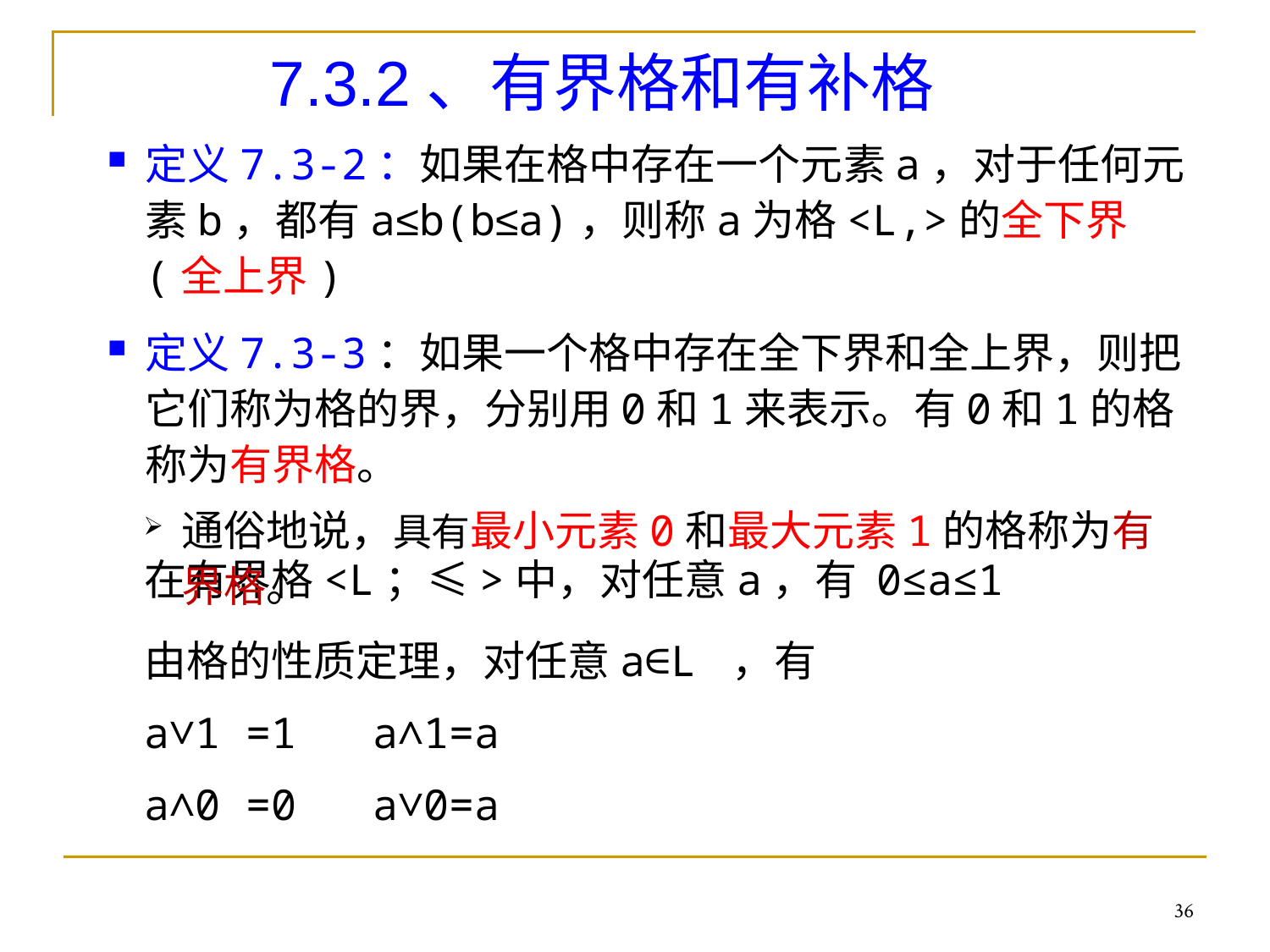

7.3.2、有界格和有补格
定义7.3-2：如果在格中存在一个元素a，对于任何元素b，都有a≤b(b≤a)，则称a为格<L,>的全下界(全上界)
定义7.3-3：如果一个格中存在全下界和全上界，则把它们称为格的界，分别用0和1来表示。有0和1的格称为有界格。
通俗地说，具有最小元素0和最大元素1的格称为有界格。
在有界格<L；≤>中，对任意a，有 0≤a≤1
由格的性质定理，对任意a∈L ，有
a∨1 =1   a∧1=a
a∧0 =0   a∨0=a
36